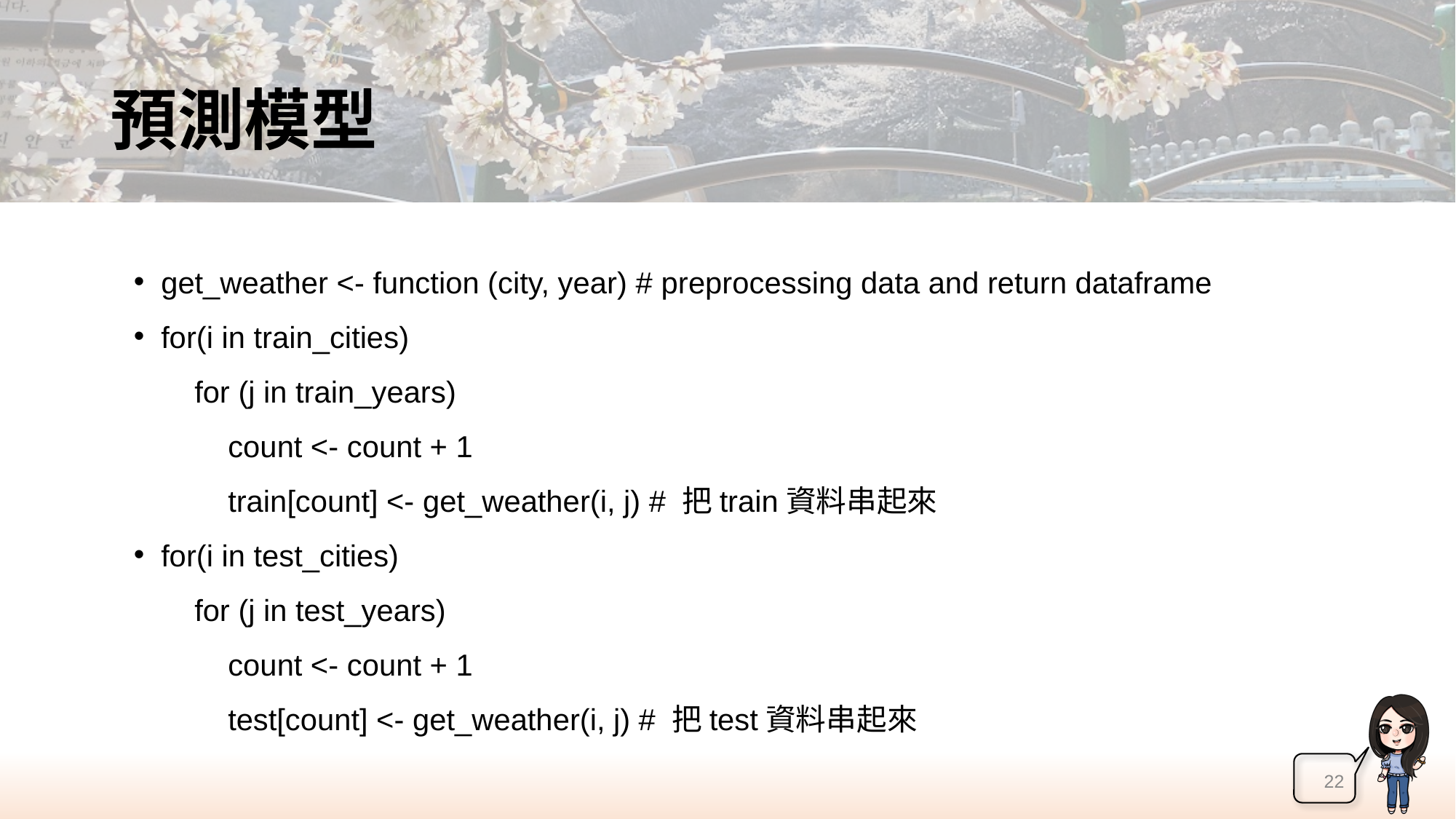

# 預測模型
get_weather <- function (city, year) # preprocessing data and return dataframe
for(i in train_cities)
    for (j in train_years)
        count <- count + 1
        train[count] <- get_weather(i, j) # 把train資料串起來
for(i in test_cities)
    for (j in test_years)
        count <- count + 1
        test[count] <- get_weather(i, j) # 把test資料串起來

22